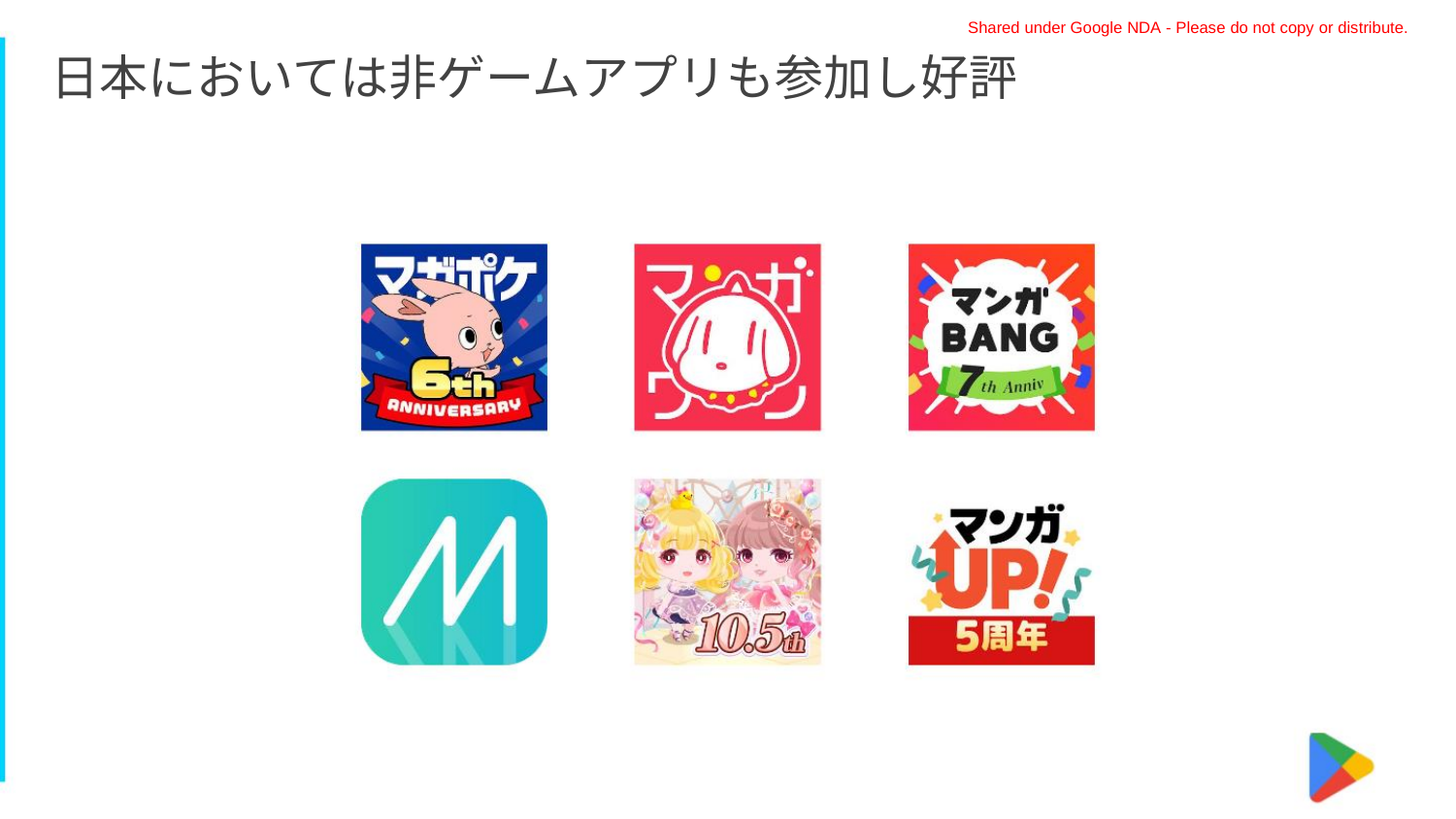

Shared under Google NDA - Please do not copy or distribute.
日本においては非ゲームアプリも参加し好評